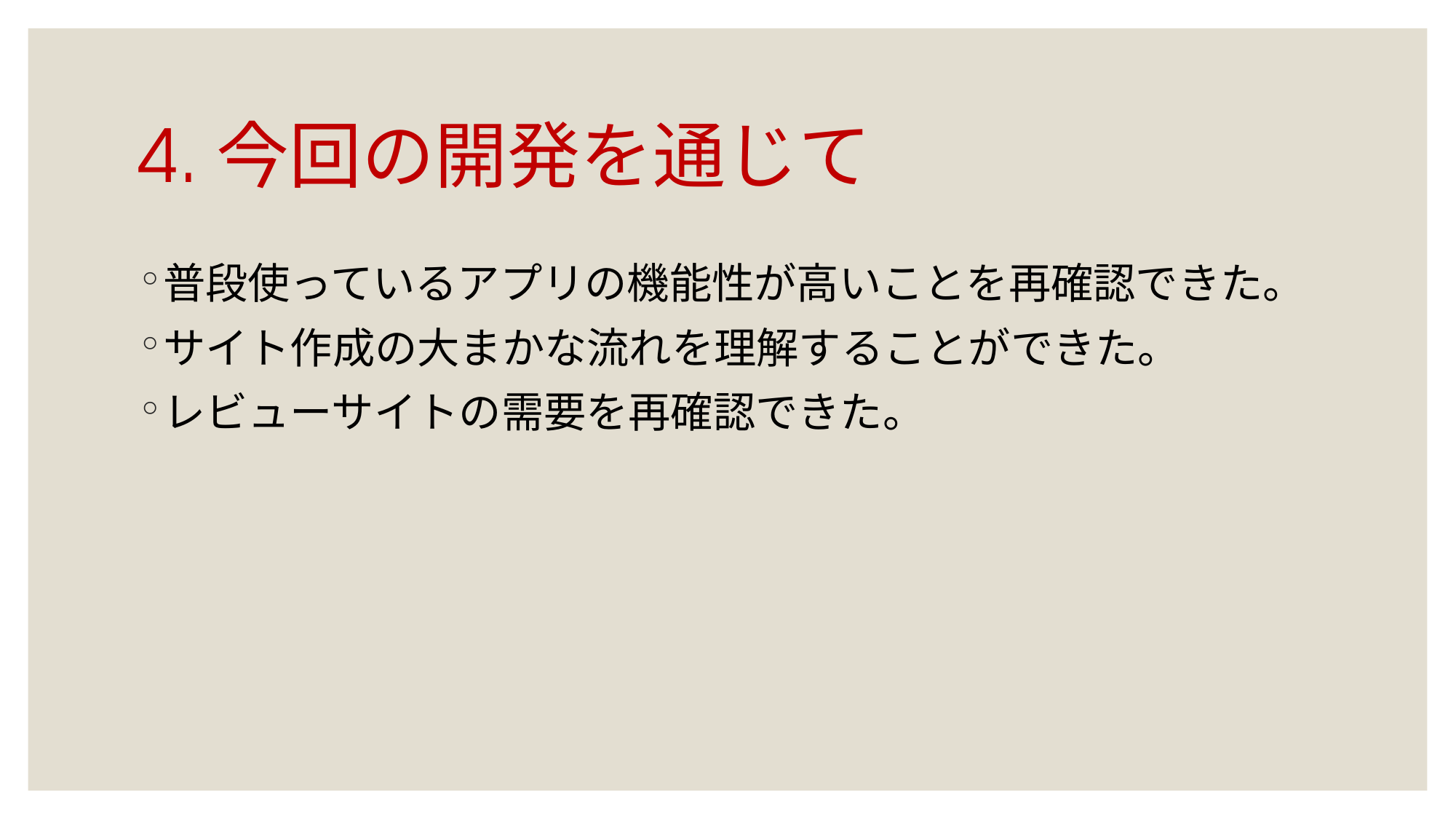

# 4.今回の開発を通じて
普段使っているアプリの機能性が高いことを再確認できた。
サイト作成の大まかな流れを理解することができた。
レビューサイトの需要を再確認できた。